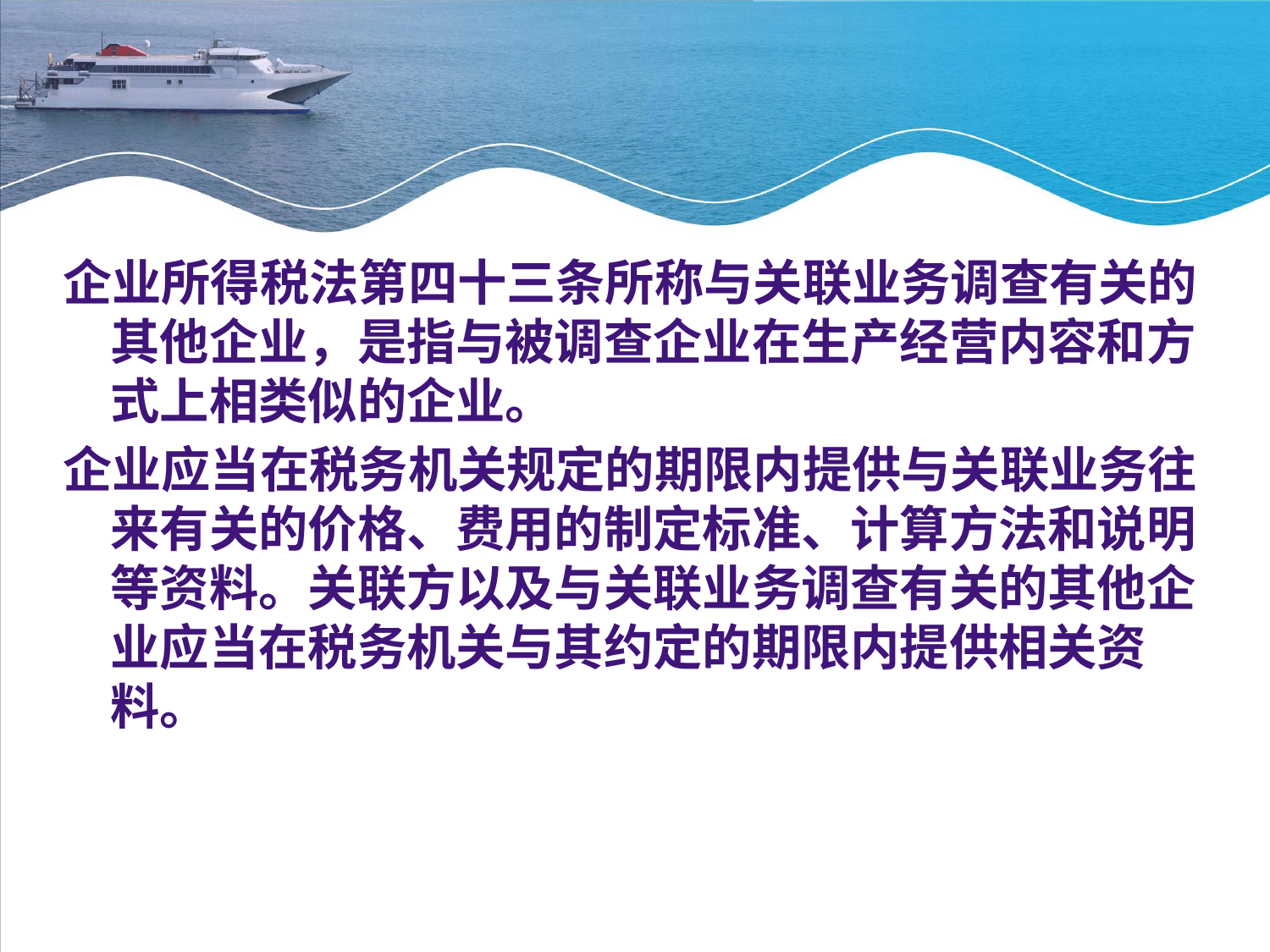

#
企业所得税法第四十三条所称与关联业务调查有关的其他企业，是指与被调查企业在生产经营内容和方式上相类似的企业。
企业应当在税务机关规定的期限内提供与关联业务往来有关的价格、费用的制定标准、计算方法和说明等资料。关联方以及与关联业务调查有关的其他企业应当在税务机关与其约定的期限内提供相关资料。